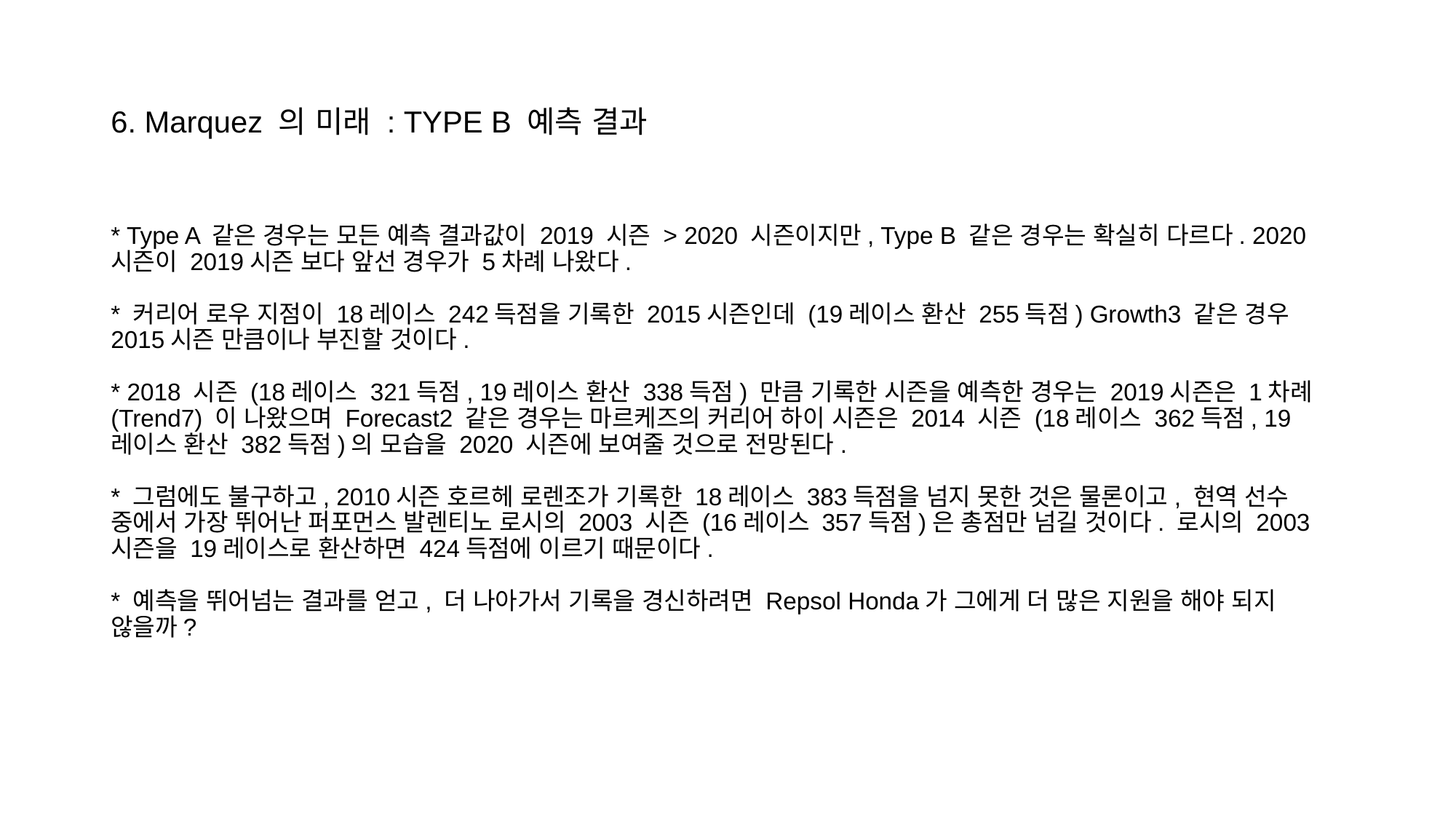

# 6. Marquez 의 미래 : TYPE B 예측 결과
* Type A 같은 경우는 모든 예측 결과값이 2019 시즌 > 2020 시즌이지만, Type B 같은 경우는 확실히 다르다. 2020시즌이 2019시즌 보다 앞선 경우가 5차례 나왔다.
* 커리어 로우 지점이 18레이스 242득점을 기록한 2015시즌인데 (19레이스 환산 255득점) Growth3 같은 경우 2015시즌 만큼이나 부진할 것이다.
* 2018 시즌 (18레이스 321득점, 19레이스 환산 338득점) 만큼 기록한 시즌을 예측한 경우는 2019시즌은 1차례 (Trend7) 이 나왔으며 Forecast2 같은 경우는 마르케즈의 커리어 하이 시즌은 2014 시즌 (18레이스 362득점, 19레이스 환산 382득점)의 모습을 2020 시즌에 보여줄 것으로 전망된다.
* 그럼에도 불구하고, 2010시즌 호르헤 로렌조가 기록한 18레이스 383득점을 넘지 못한 것은 물론이고, 현역 선수 중에서 가장 뛰어난 퍼포먼스 발렌티노 로시의 2003 시즌 (16레이스 357득점)은 총점만 넘길 것이다. 로시의 2003 시즌을 19레이스로 환산하면 424득점에 이르기 때문이다.
* 예측을 뛰어넘는 결과를 얻고, 더 나아가서 기록을 경신하려면 Repsol Honda가 그에게 더 많은 지원을 해야 되지 않을까?